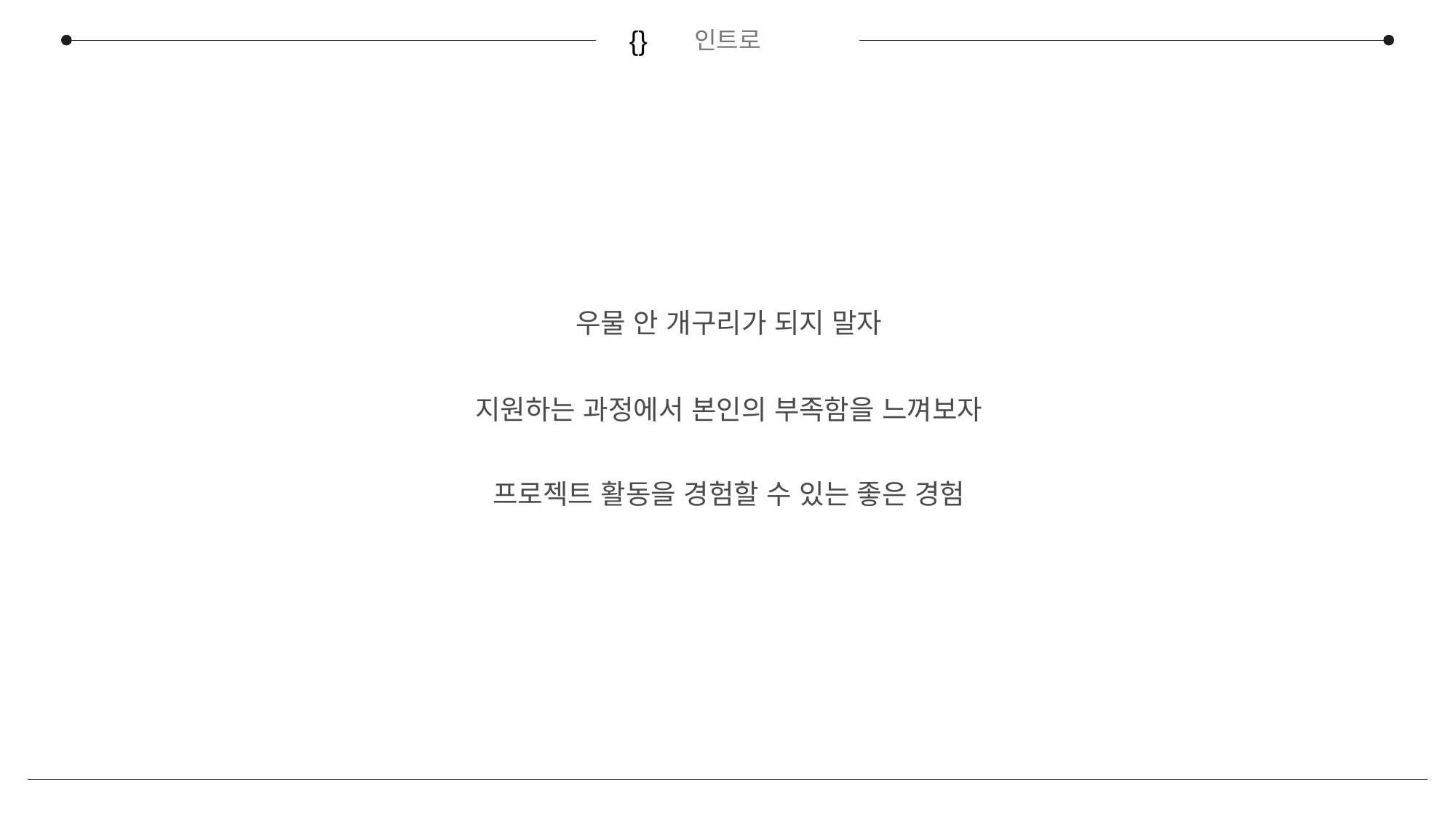

{}
인트로

우물 안 개구리가 되지 말자
지원하는 과정에서 본인의 부족함을 느껴보자
프로젝트 활동을 경험할 수 있는 좋은 경험